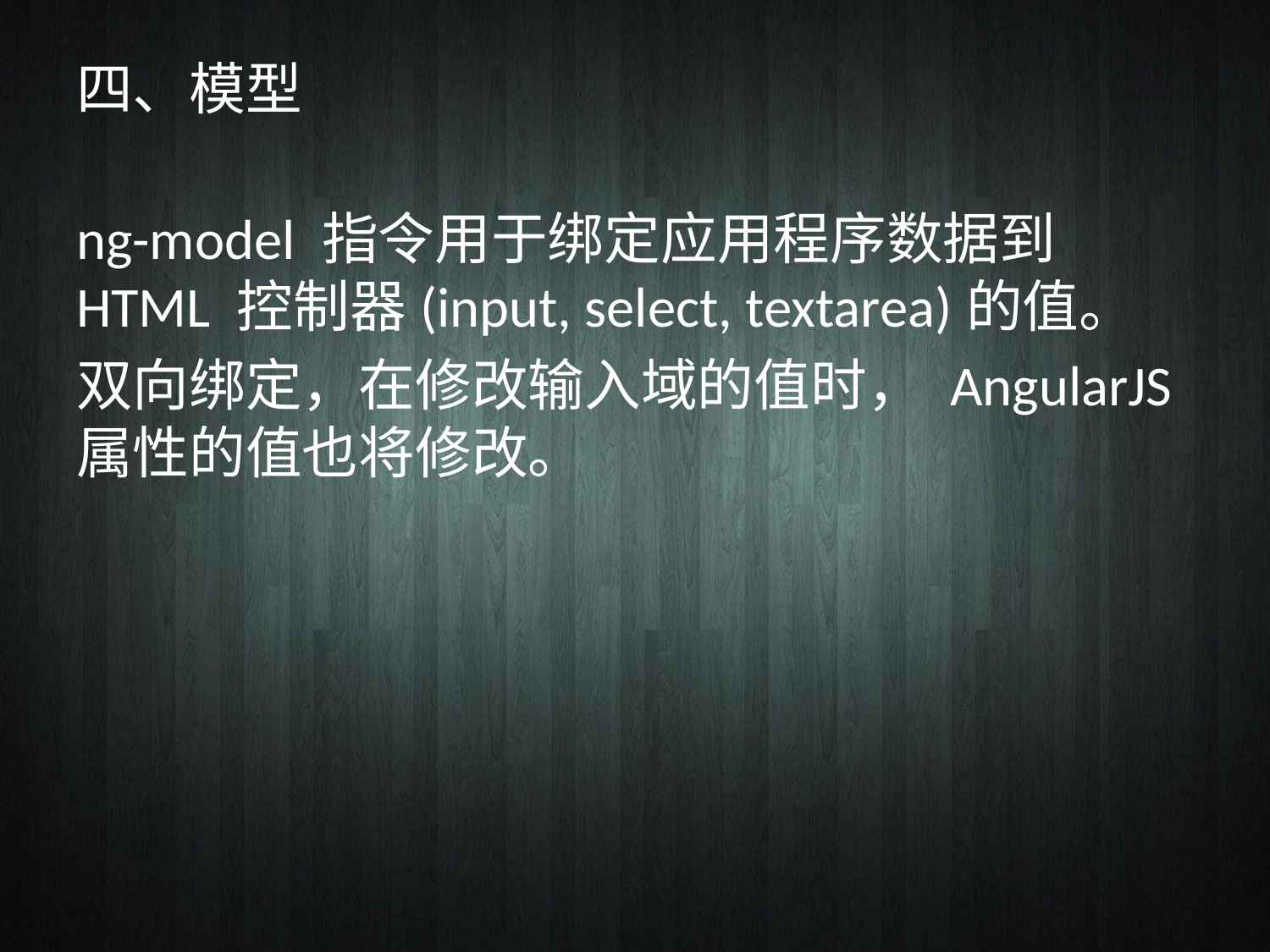

# 四、模型
ng-model 指令用于绑定应用程序数据到 HTML 控制器(input, select, textarea)的值。
双向绑定，在修改输入域的值时， AngularJS 属性的值也将修改。